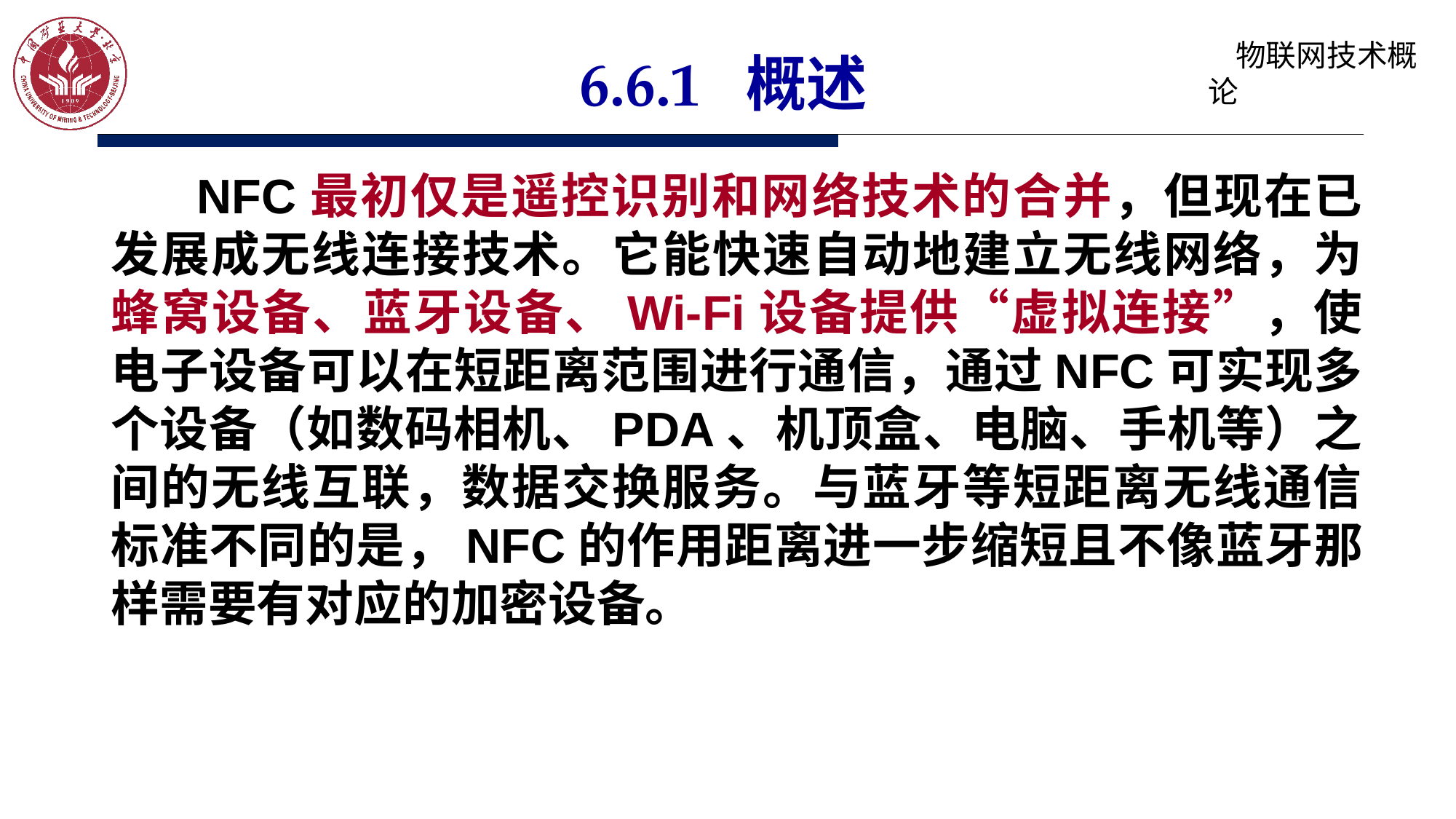

# 6.6.1  概述
NFC最初仅是遥控识别和网络技术的合并，但现在已发展成无线连接技术。它能快速自动地建立无线网络，为蜂窝设备、蓝牙设备、Wi-Fi设备提供“虚拟连接”，使电子设备可以在短距离范围进行通信，通过NFC可实现多个设备（如数码相机、PDA、机顶盒、电脑、手机等）之间的无线互联，数据交换服务。与蓝牙等短距离无线通信标准不同的是，NFC的作用距离进一步缩短且不像蓝牙那样需要有对应的加密设备。